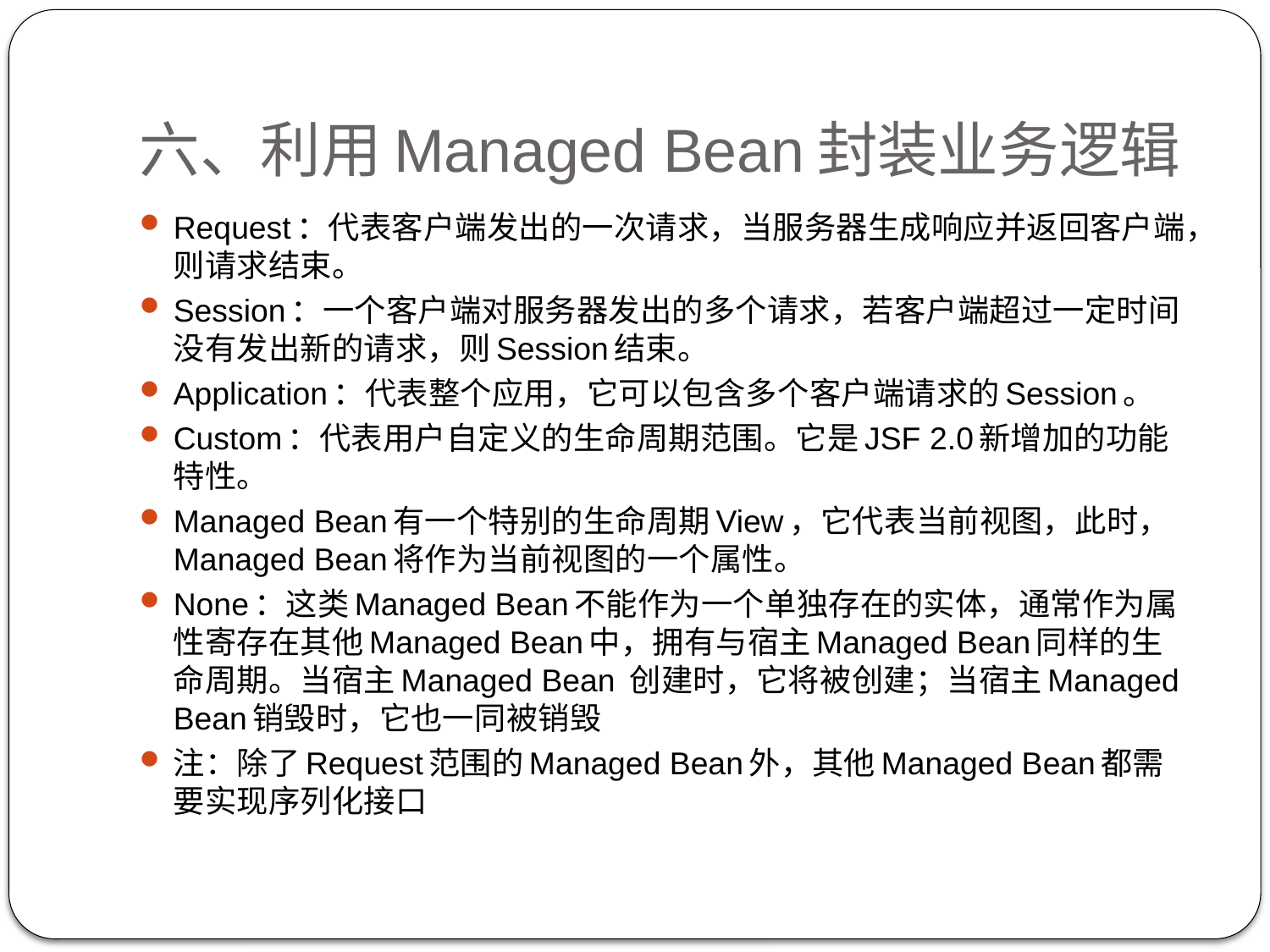

# 六、利用Managed Bean封装业务逻辑
Request：代表客户端发出的一次请求，当服务器生成响应并返回客户端，则请求结束。
Session：一个客户端对服务器发出的多个请求，若客户端超过一定时间没有发出新的请求，则Session结束。
Application：代表整个应用，它可以包含多个客户端请求的Session。
Custom：代表用户自定义的生命周期范围。它是JSF 2.0新增加的功能特性。
Managed Bean有一个特别的生命周期View，它代表当前视图，此时，Managed Bean将作为当前视图的一个属性。
None：这类Managed Bean不能作为一个单独存在的实体，通常作为属性寄存在其他Managed Bean中，拥有与宿主Managed Bean同样的生命周期。当宿主Managed Bean 创建时，它将被创建；当宿主Managed Bean销毁时，它也一同被销毁
注：除了Request范围的Managed Bean外，其他Managed Bean都需要实现序列化接口